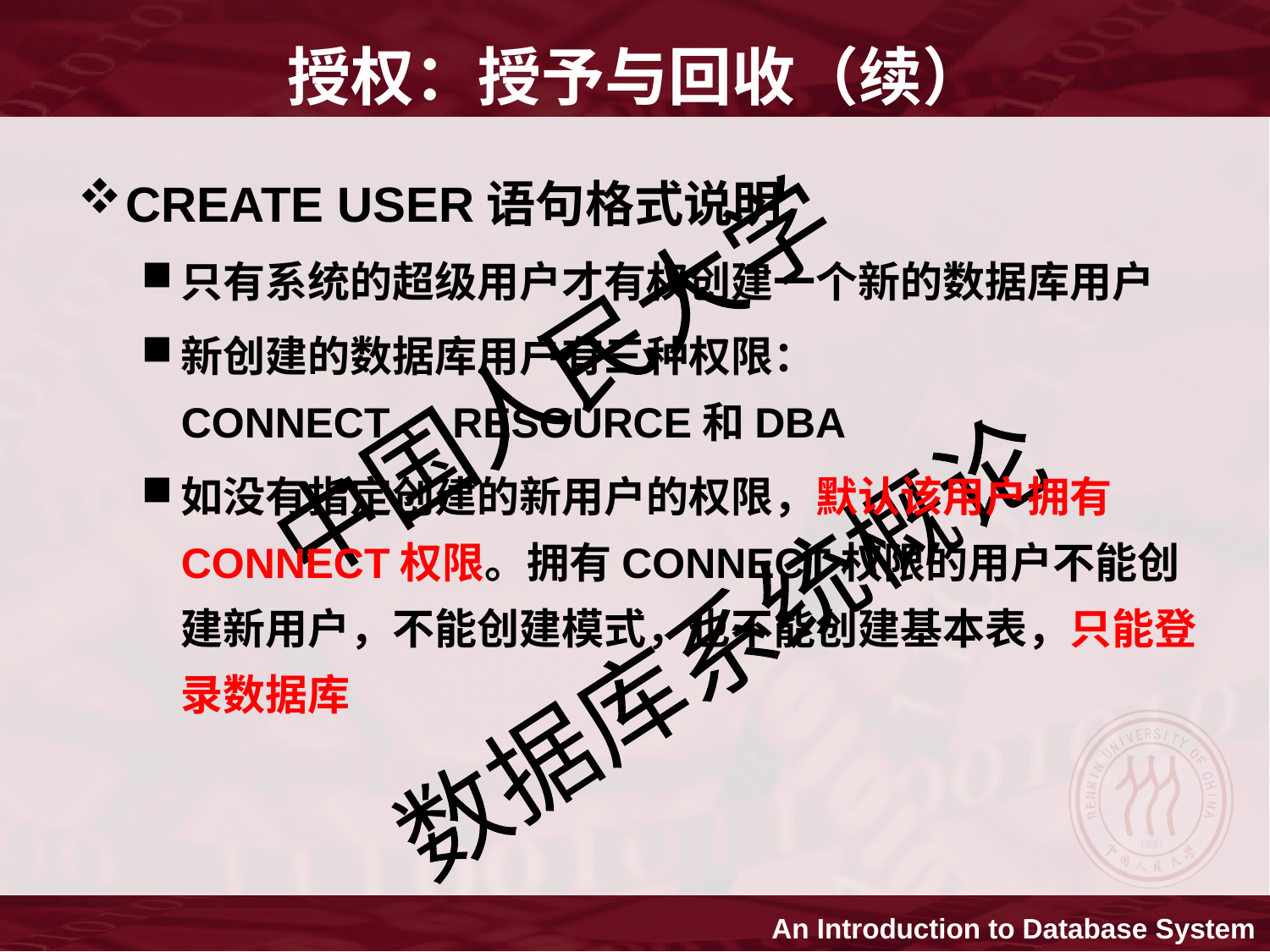

# 授权：授予与回收（续）
CREATE USER语句格式说明
只有系统的超级用户才有权创建一个新的数据库用户
新创建的数据库用户有三种权限：CONNECT、RESOURCE和DBA
如没有指定创建的新用户的权限，默认该用户拥有CONNECT权限。拥有CONNECT权限的用户不能创建新用户，不能创建模式，也不能创建基本表，只能登录数据库